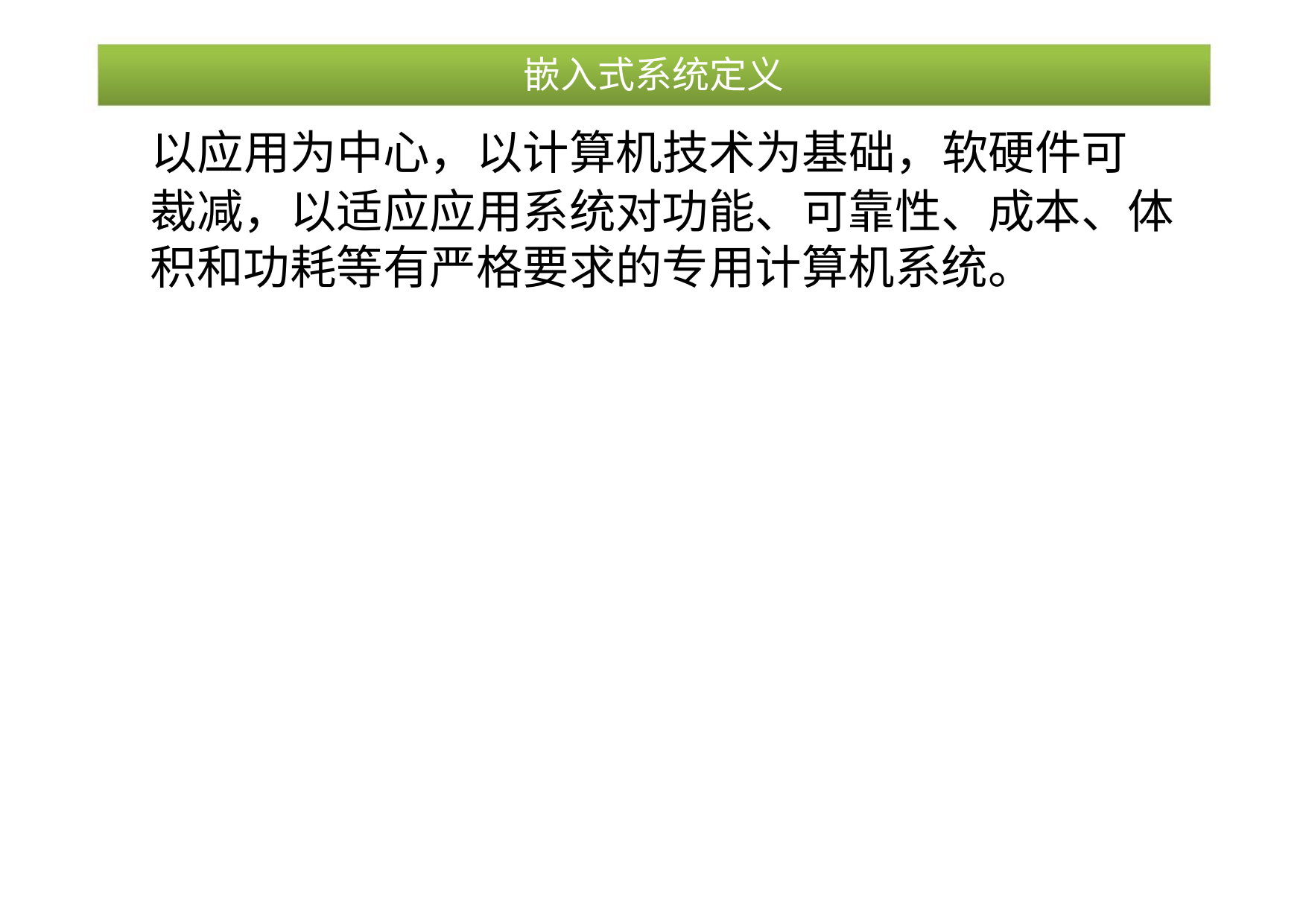

嵌入式系统定义
以应用为中心，以计算机技术为基础，软硬件可
裁减，以适应应用系统对功能、可靠性、成本、体
积和功耗等有严格要求的专用计算机系统。